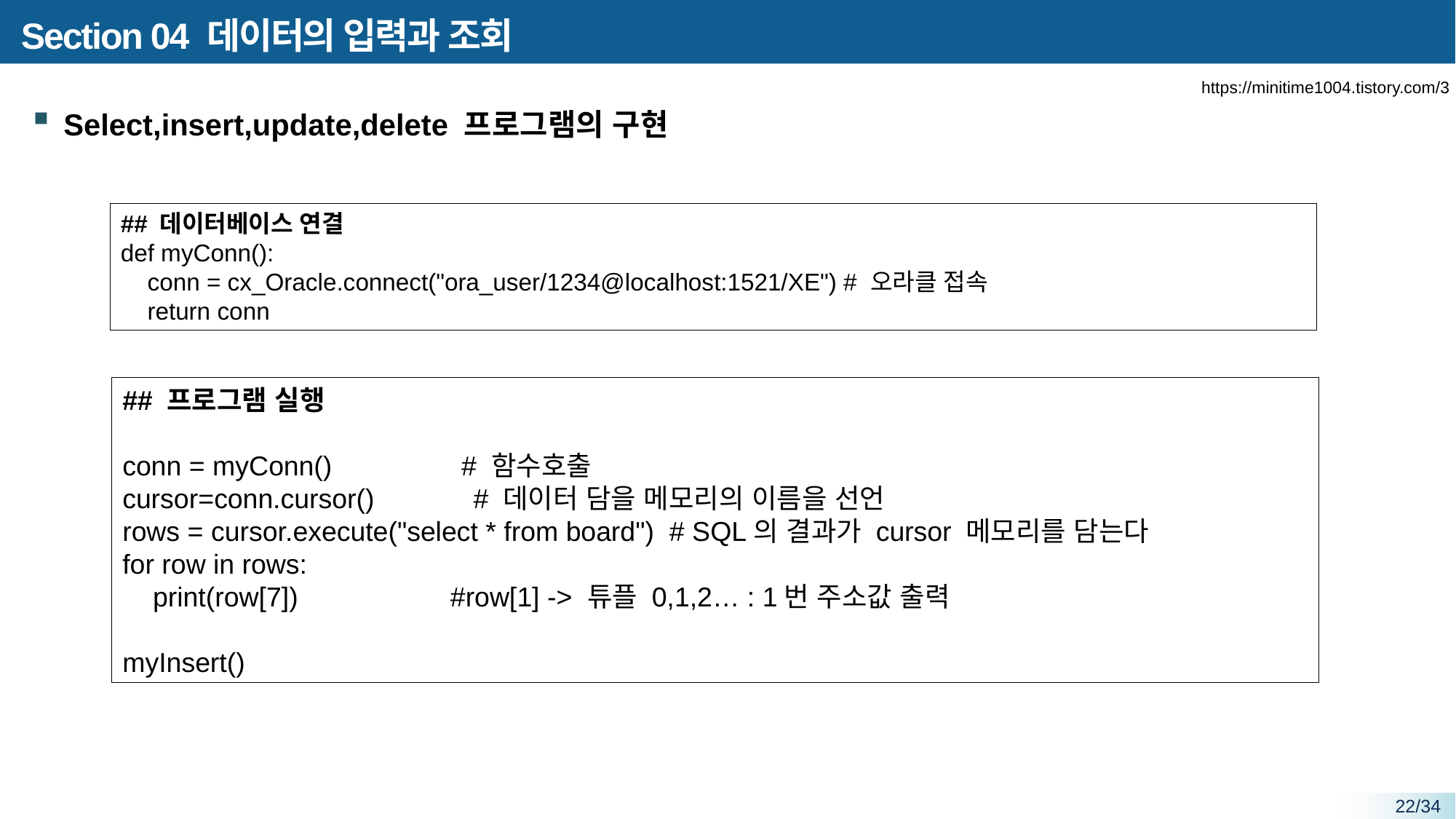

# Section 04 데이터의 입력과 조회
https://minitime1004.tistory.com/3
Select,insert,update,delete 프로그램의 구현
## 데이터베이스 연결
def myConn():
    conn = cx_Oracle.connect("ora_user/1234@localhost:1521/XE") # 오라클 접속
    return conn
## 프로그램 실행

conn = myConn()                 # 함수호출
cursor=conn.cursor()             # 데이터 담을 메모리의 이름을 선언
rows = cursor.execute("select * from board")  # SQL의 결과가 cursor 메모리를 담는다
for row in rows:
    print(row[7])                    #row[1] -> 튜플 0,1,2… : 1번 주소값 출력

myInsert()